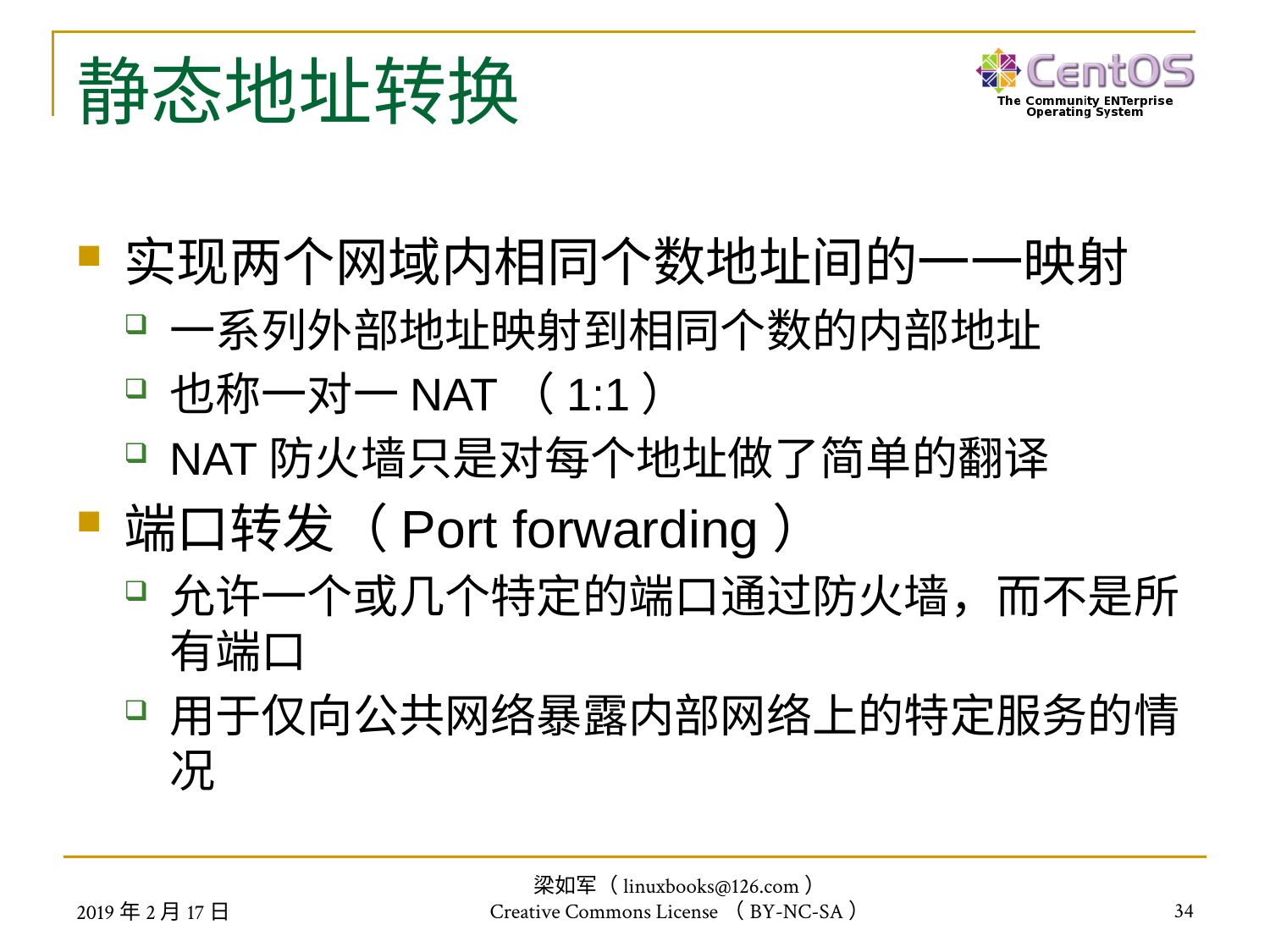

# 静态地址转换
实现两个网域内相同个数地址间的一一映射
一系列外部地址映射到相同个数的内部地址
也称一对一NAT（1:1）
NAT防火墙只是对每个地址做了简单的翻译
端口转发（Port forwarding）
允许一个或几个特定的端口通过防火墙，而不是所有端口
用于仅向公共网络暴露内部网络上的特定服务的情况
梁如军（linuxbooks@126.com）
Creative Commons License（BY-NC-SA）
2019年2月17日
34